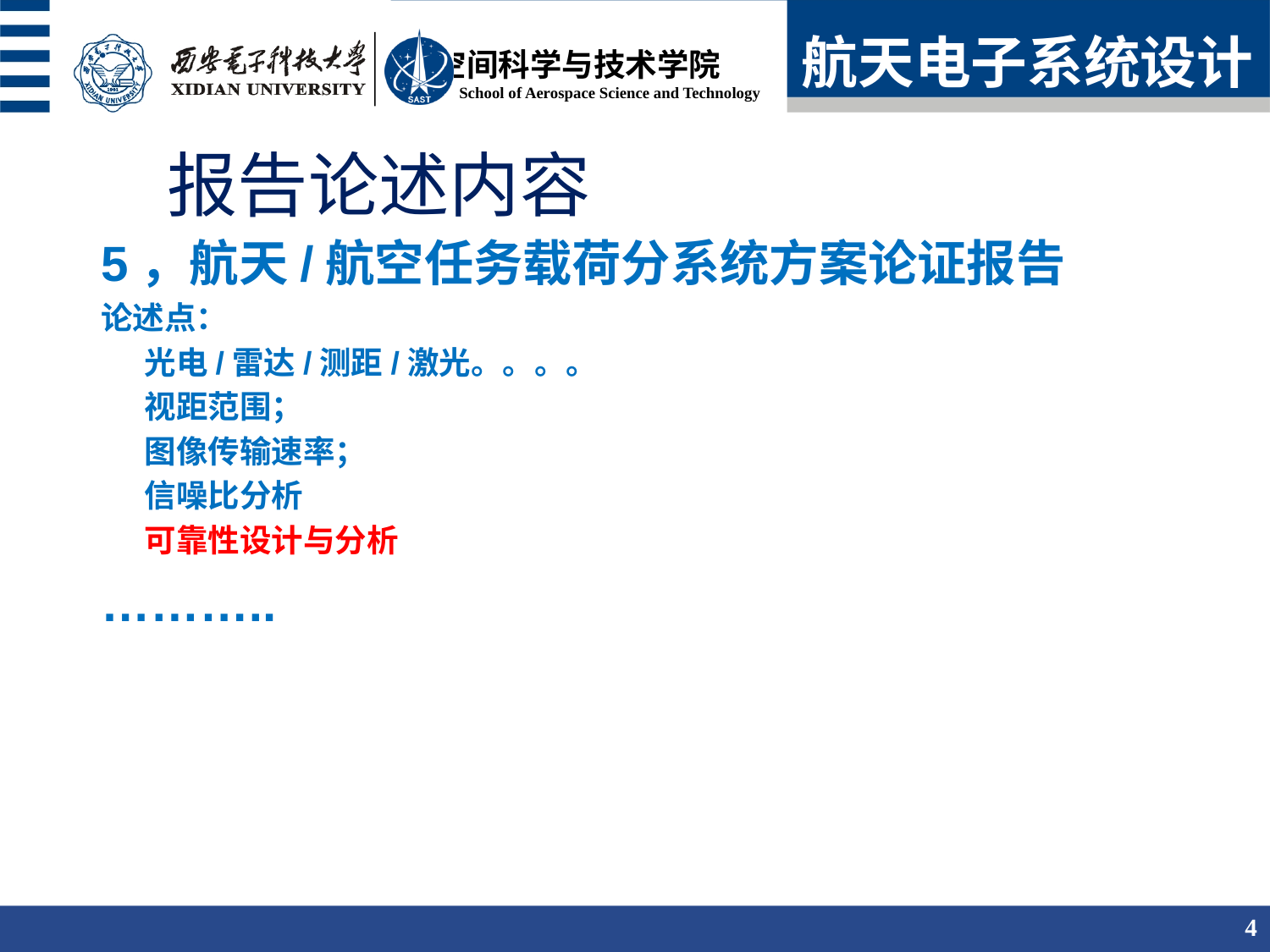

航天电子系统设计
# 报告论述内容
5，航天/航空任务载荷分系统方案论证报告
论述点：
     光电/雷达/测距/激光。。。。
     视距范围；
     图像传输速率；
     信噪比分析
     可靠性设计与分析

………..